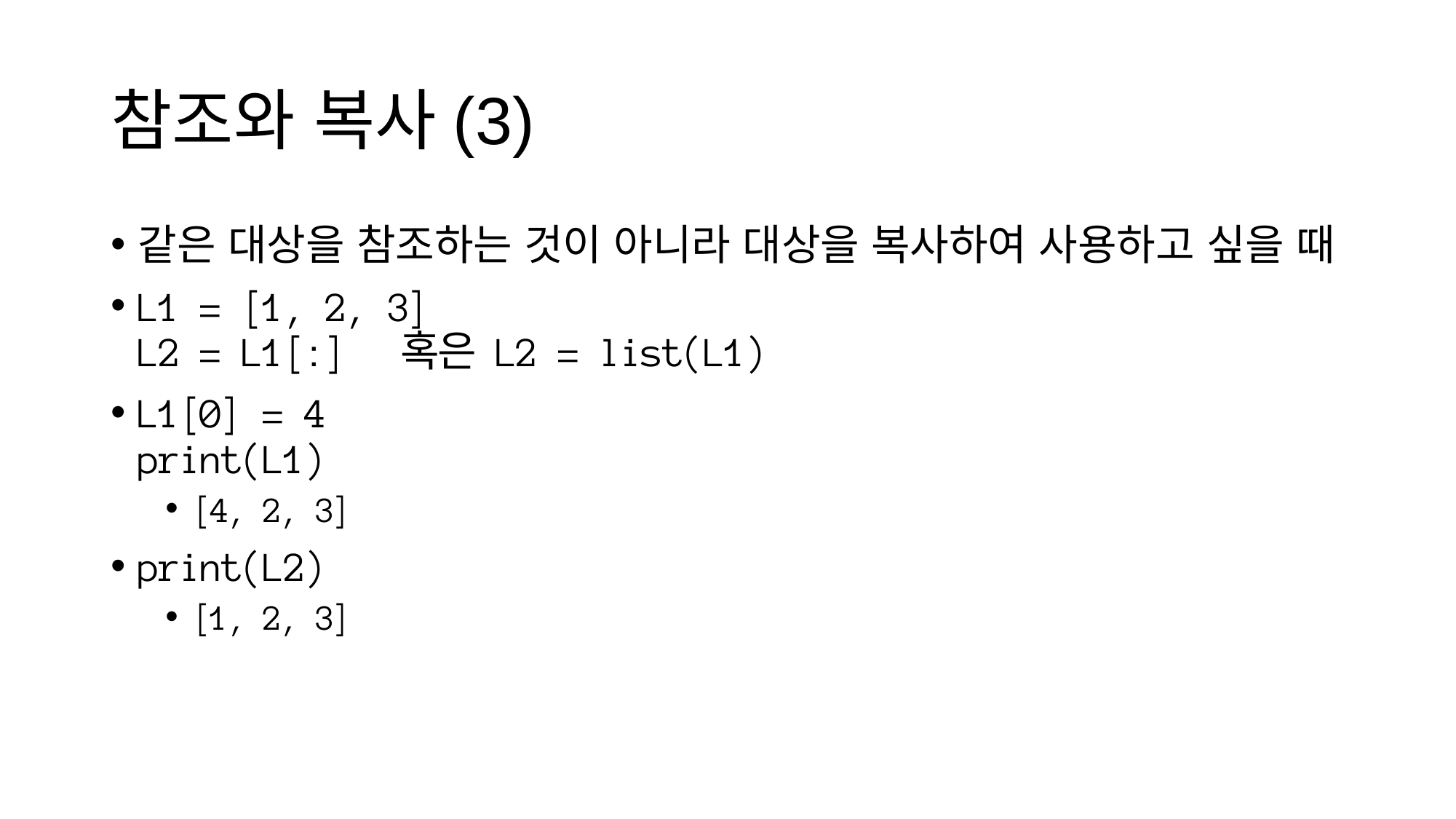

# 참조와 복사(3)
같은 대상을 참조하는 것이 아니라 대상을 복사하여 사용하고 싶을 때
L1 = [1, 2, 3]
L2 = L1[:]  혹은 L2 = list(L1)
L1[0] = 4
print(L1)
[4, 2, 3]
print(L2)
[1, 2, 3]